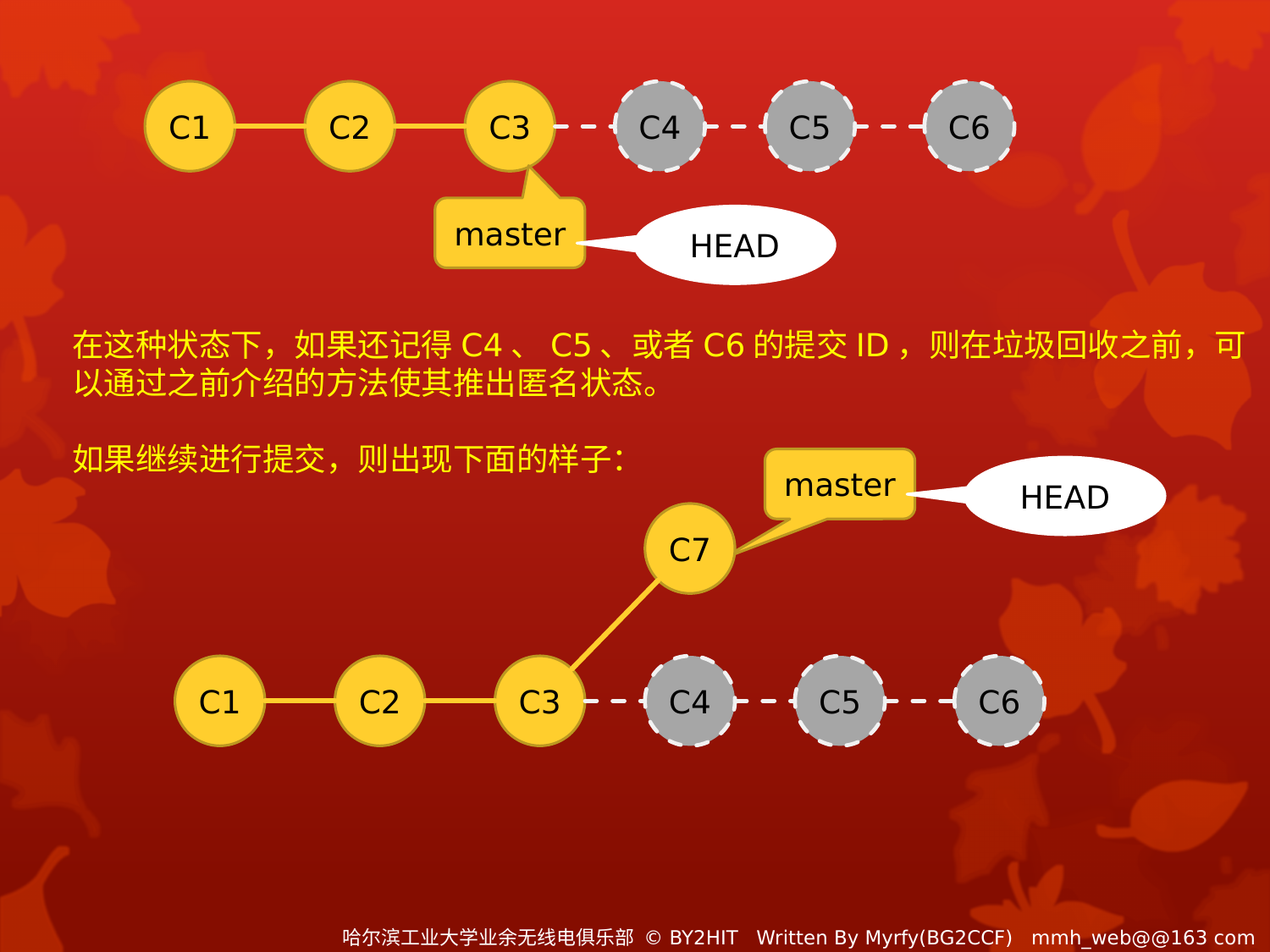

C1
C2
C3
C4
C5
C6
master
HEAD
在这种状态下，如果还记得C4、C5、或者C6的提交ID，则在垃圾回收之前，可以通过之前介绍的方法使其推出匿名状态。

如果继续进行提交，则出现下面的样子：
master
HEAD
C7
C1
C2
C3
C4
C5
C6